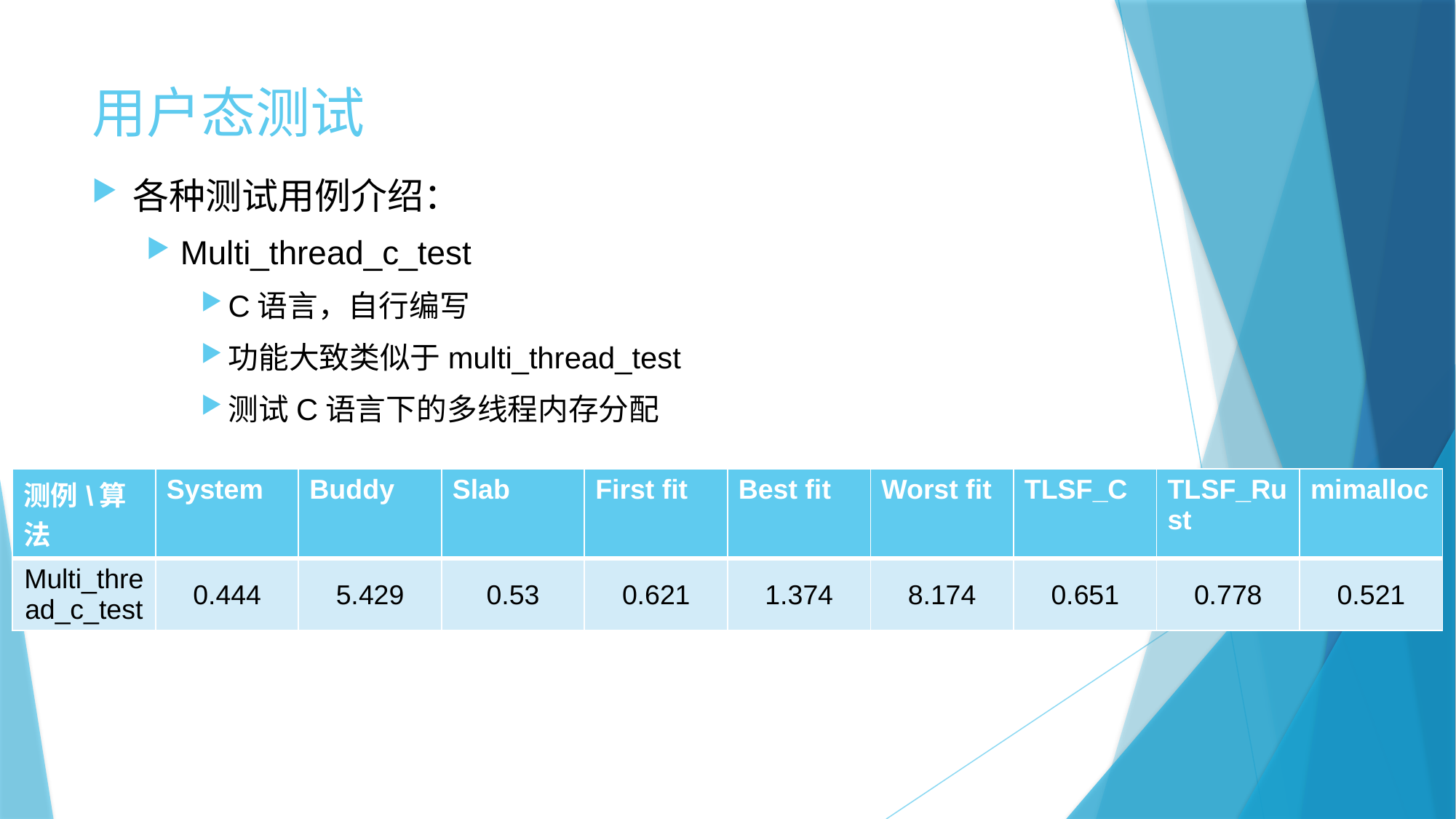

# 用户态测试
各种测试用例介绍：
Multi_thread_c_test
C语言，自行编写
功能大致类似于multi_thread_test
测试C语言下的多线程内存分配
| 测例\算法 | System | Buddy | Slab | First fit | Best fit | Worst fit | TLSF\_C | TLSF\_Rust | mimalloc |
| --- | --- | --- | --- | --- | --- | --- | --- | --- | --- |
| Multi\_thread\_c\_test | 0.444 | 5.429 | 0.53 | 0.621 | 1.374 | 8.174 | 0.651 | 0.778 | 0.521 |